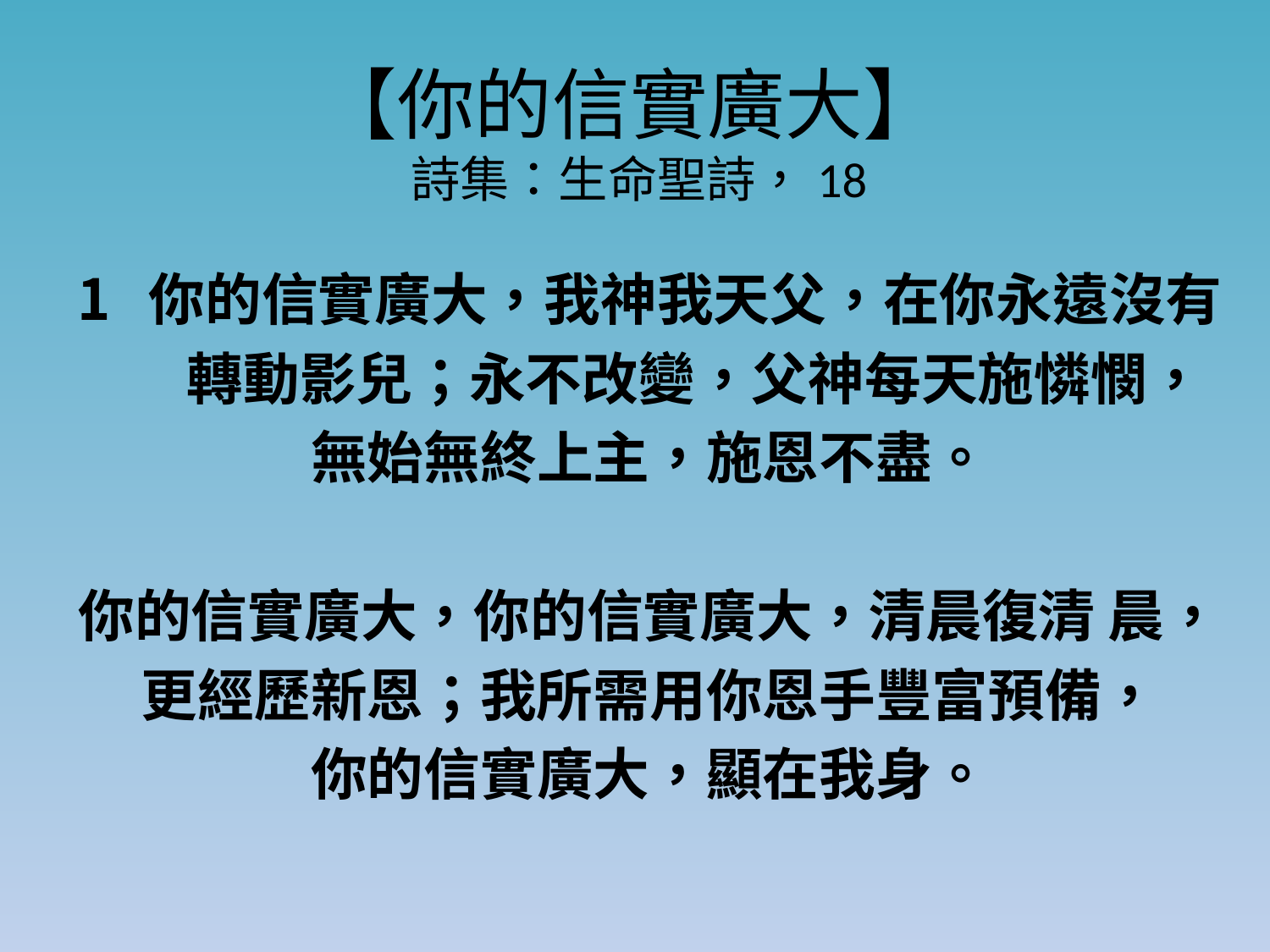

# 【你的信實廣大】 詩集：生命聖詩，18
你的信實廣大，我神我天父，在你永遠沒有
      轉動影兒；永不改變，父神每天施憐憫，
無始無終上主，施恩不盡。

你的信實廣大，你的信實廣大，清晨復清 晨，
更經歷新恩；我所需用你恩手豐富預備，
你的信實廣大，顯在我身。